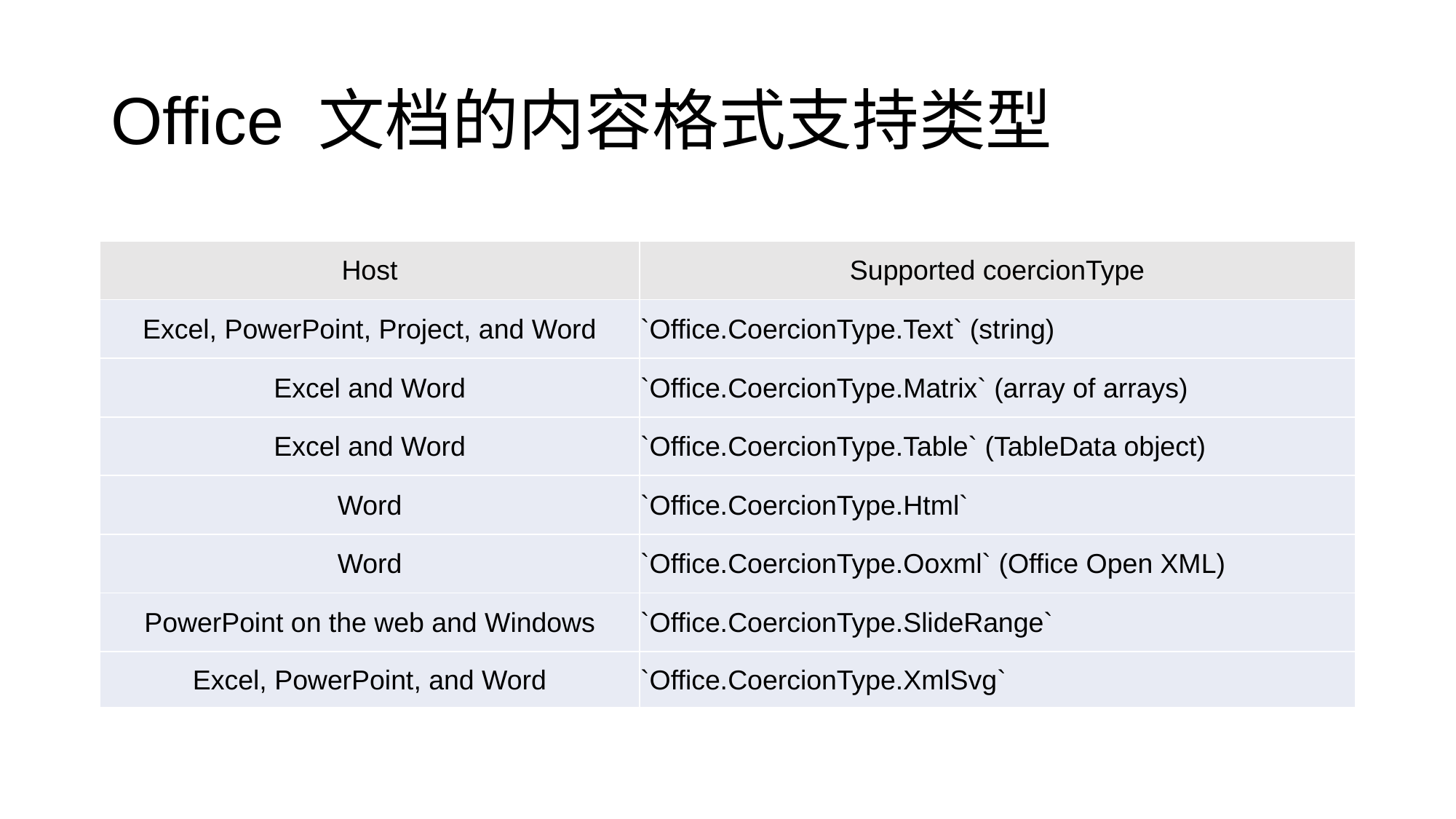

# Office 文档的内容格式支持类型
| Host | Supported coercionType |
| --- | --- |
| Excel, PowerPoint, Project, and Word | `Office.CoercionType.Text` (string) |
| Excel and Word | `Office.CoercionType.Matrix` (array of arrays) |
| Excel and Word | `Office.CoercionType.Table` (TableData object) |
| Word | `Office.CoercionType.Html` |
| Word | `Office.CoercionType.Ooxml` (Office Open XML) |
| PowerPoint on the web and Windows | `Office.CoercionType.SlideRange` |
| Excel, PowerPoint, and Word | `Office.CoercionType.XmlSvg` |